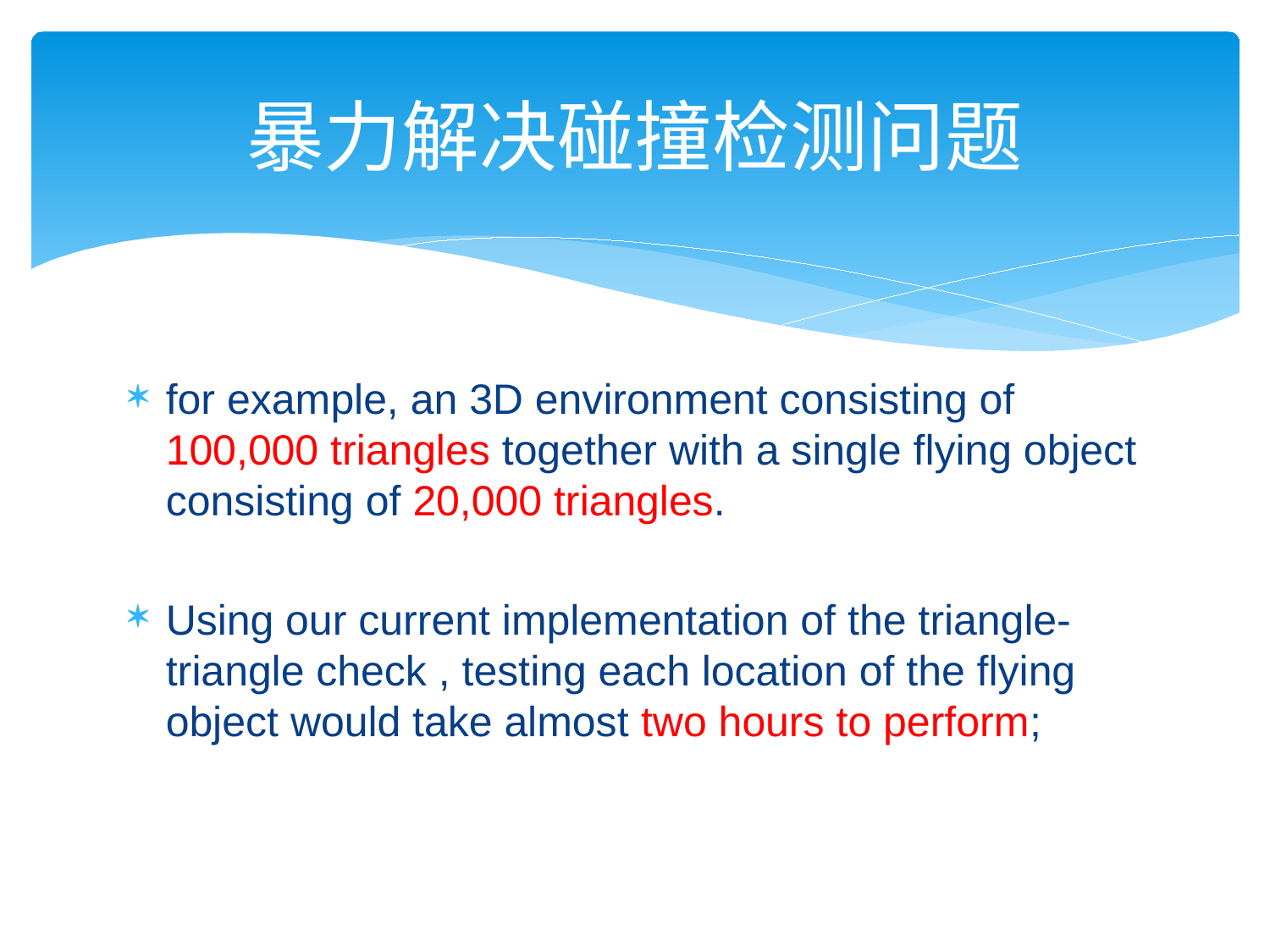

# 暴力解决碰撞检测问题
for example, an 3D environment consisting of 100,000 triangles together with a single flying object consisting of 20,000 triangles.

Using our current implementation of the triangle-triangle check , testing each location of the flying object would take almost two hours to perform;